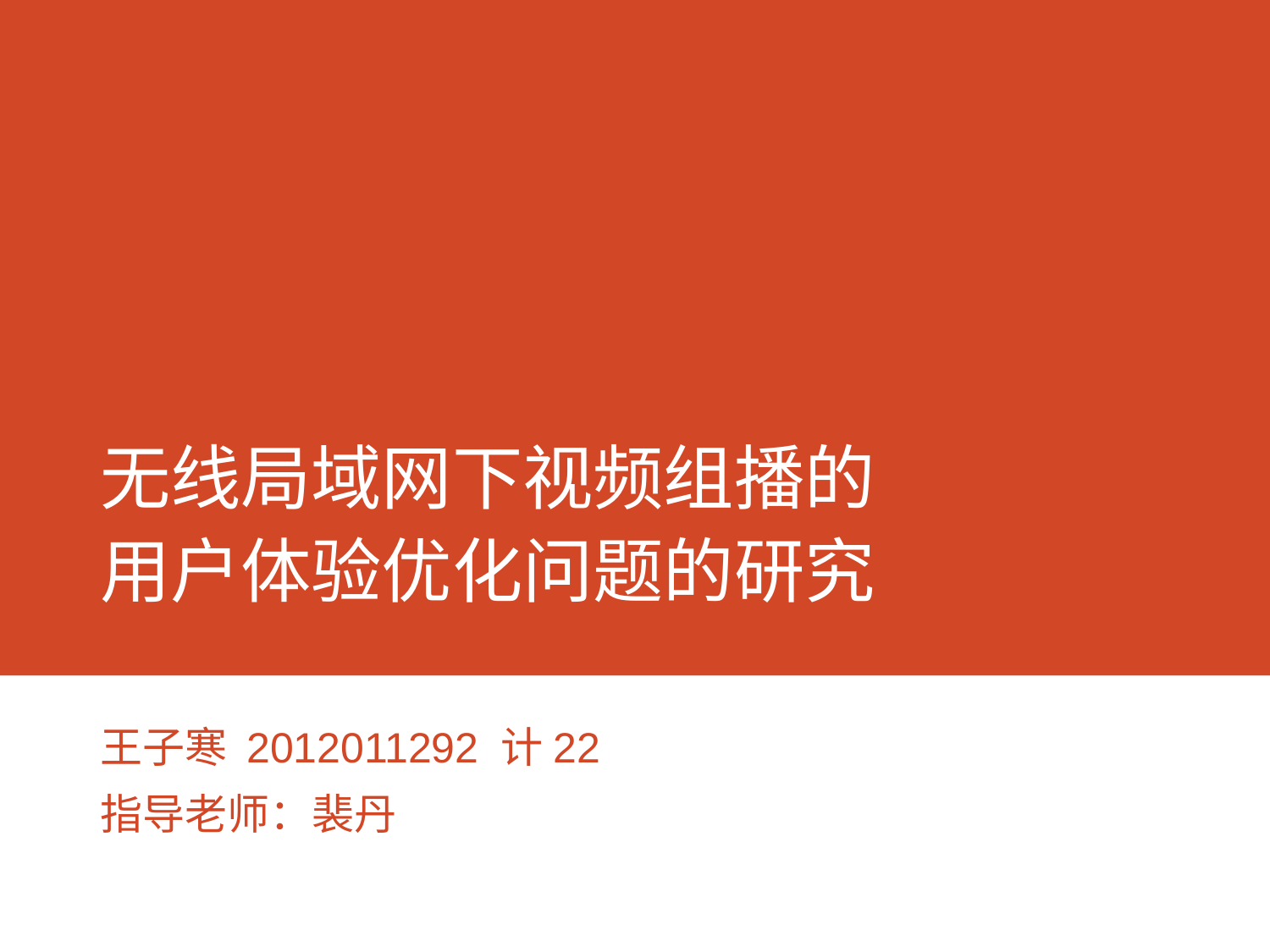

# 无线局域网下视频组播的 用户体验优化问题的研究
王子寒 2012011292 计22
指导老师：裴丹